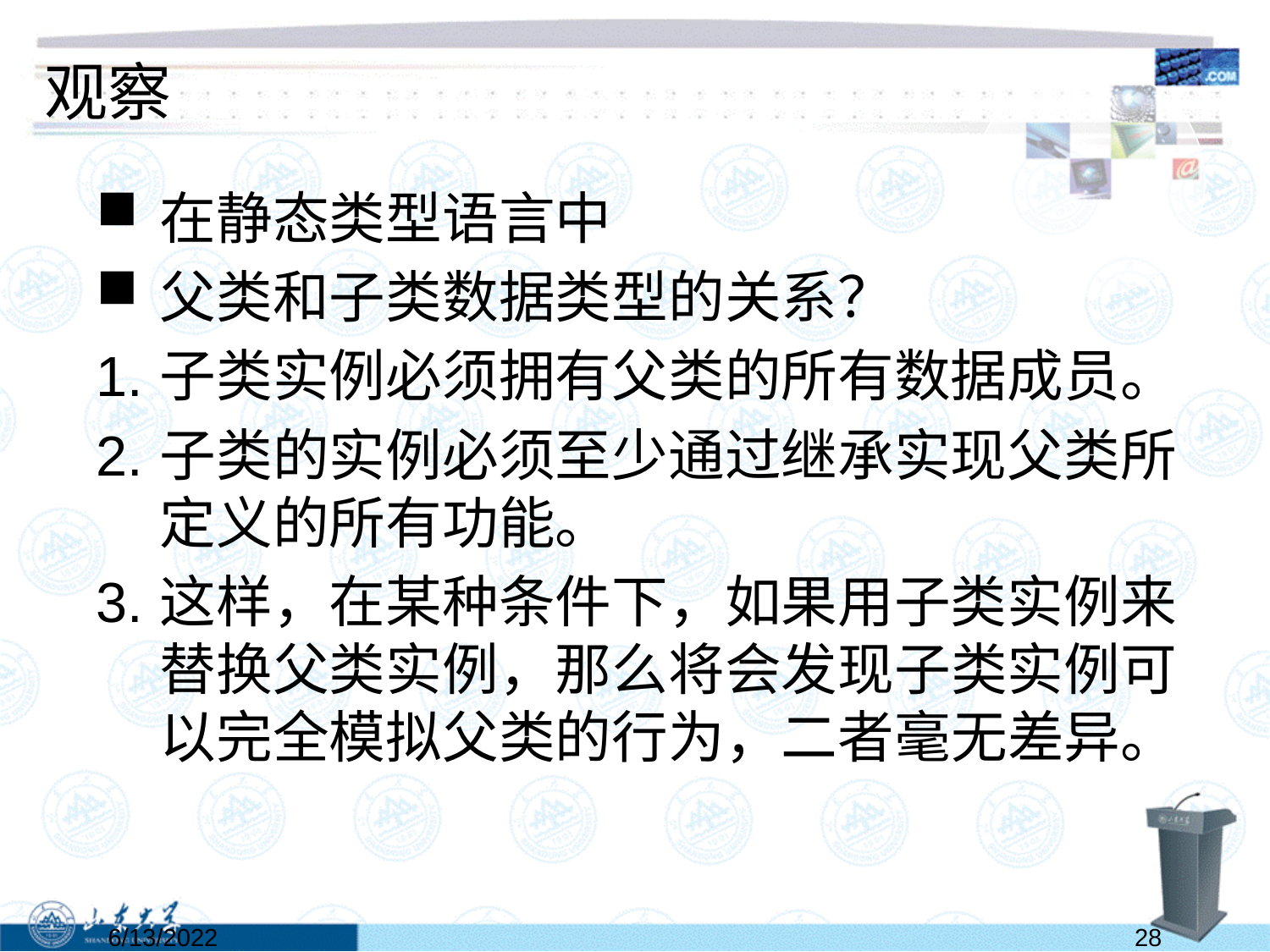

# 观察
在静态类型语言中
父类和子类数据类型的关系？
子类实例必须拥有父类的所有数据成员。
子类的实例必须至少通过继承实现父类所定义的所有功能。
这样，在某种条件下，如果用子类实例来替换父类实例，那么将会发现子类实例可以完全模拟父类的行为，二者毫无差异。
6/13/2022
28